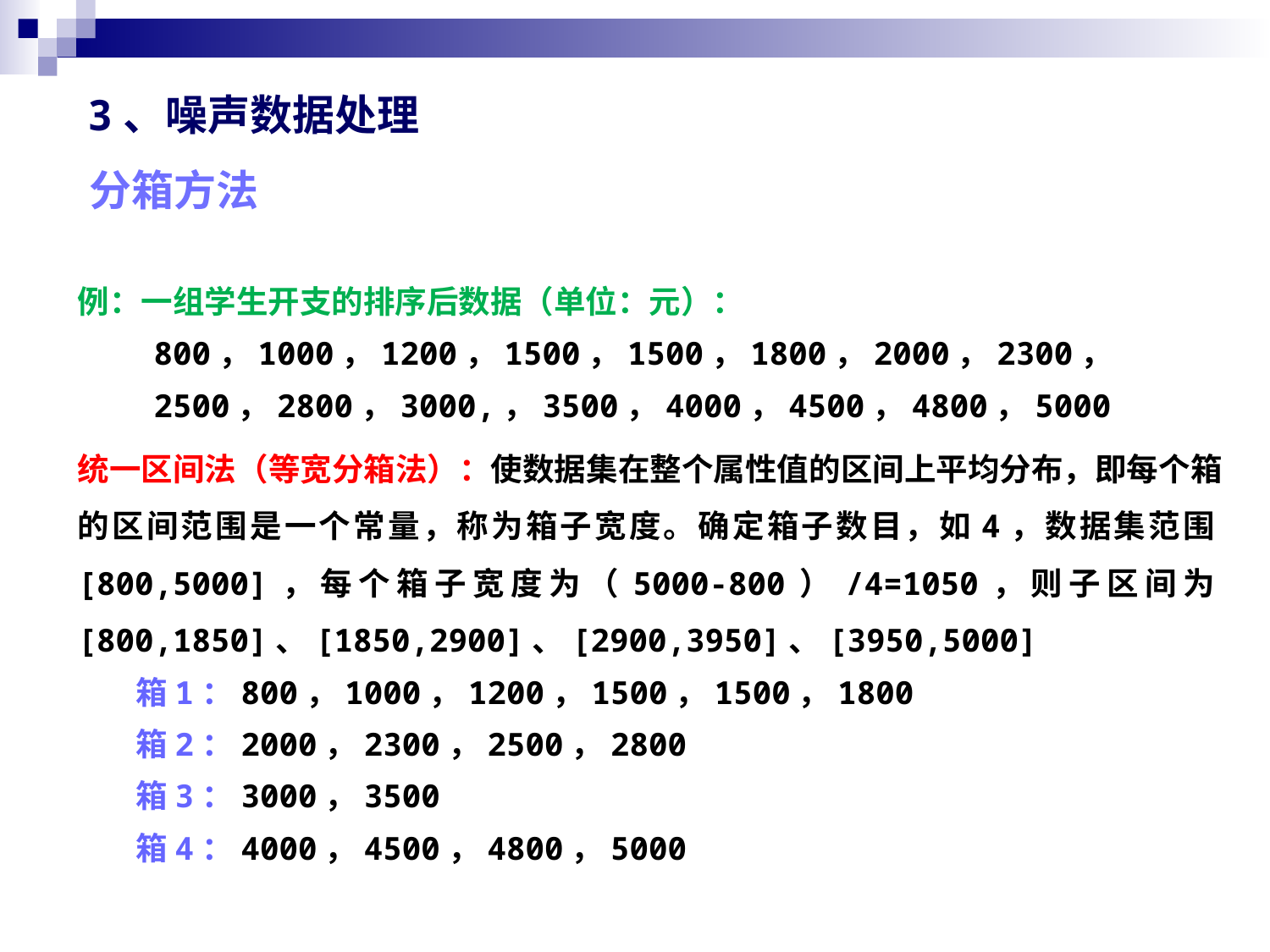

3、噪声数据处理
分箱方法
例：一组学生开支的排序后数据（单位：元）：
    800，1000，1200，1500，1500，1800，2000，2300，
    2500，2800，3000,，3500，4000，4500，4800，5000
统一区间法（等宽分箱法）：使数据集在整个属性值的区间上平均分布，即每个箱的区间范围是一个常量，称为箱子宽度。确定箱子数目，如4，数据集范围[800,5000]，每个箱子宽度为（5000-800）/4=1050，则子区间为[800,1850]、[1850,2900]、[2900,3950]、[3950,5000]
       箱1：800，1000，1200，1500，1500，1800
       箱2：2000，2300，2500，2800
       箱3：3000，3500
       箱4：4000，4500，4800，5000